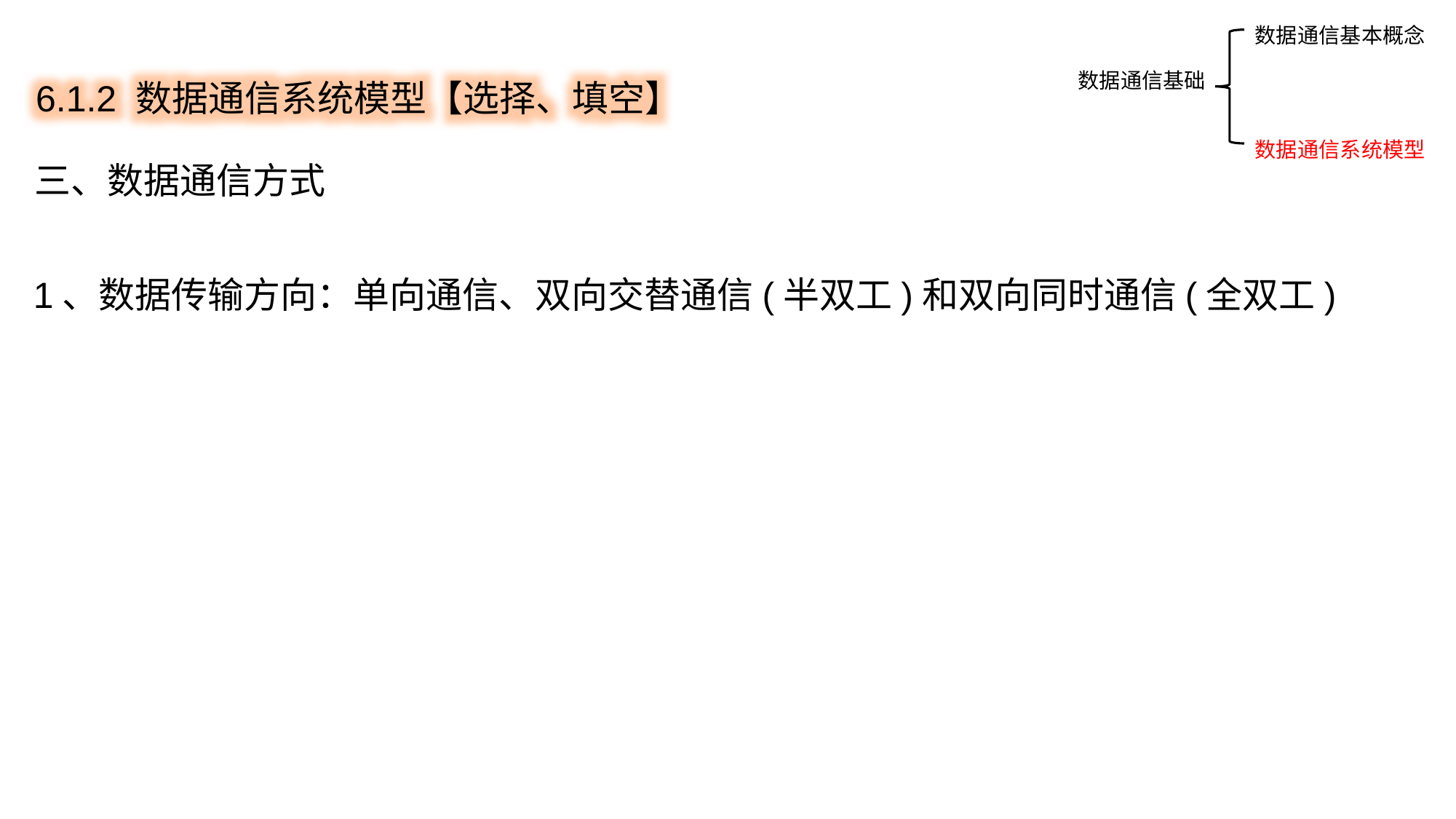

数据通信基本概念

数据通信系统模型
6.1.2 数据通信系统模型【选择、填空】

数据通信基础
三、数据通信方式
1、数据传输方向：单向通信、双向交替通信(半双工)和双向同时通信(全双工)